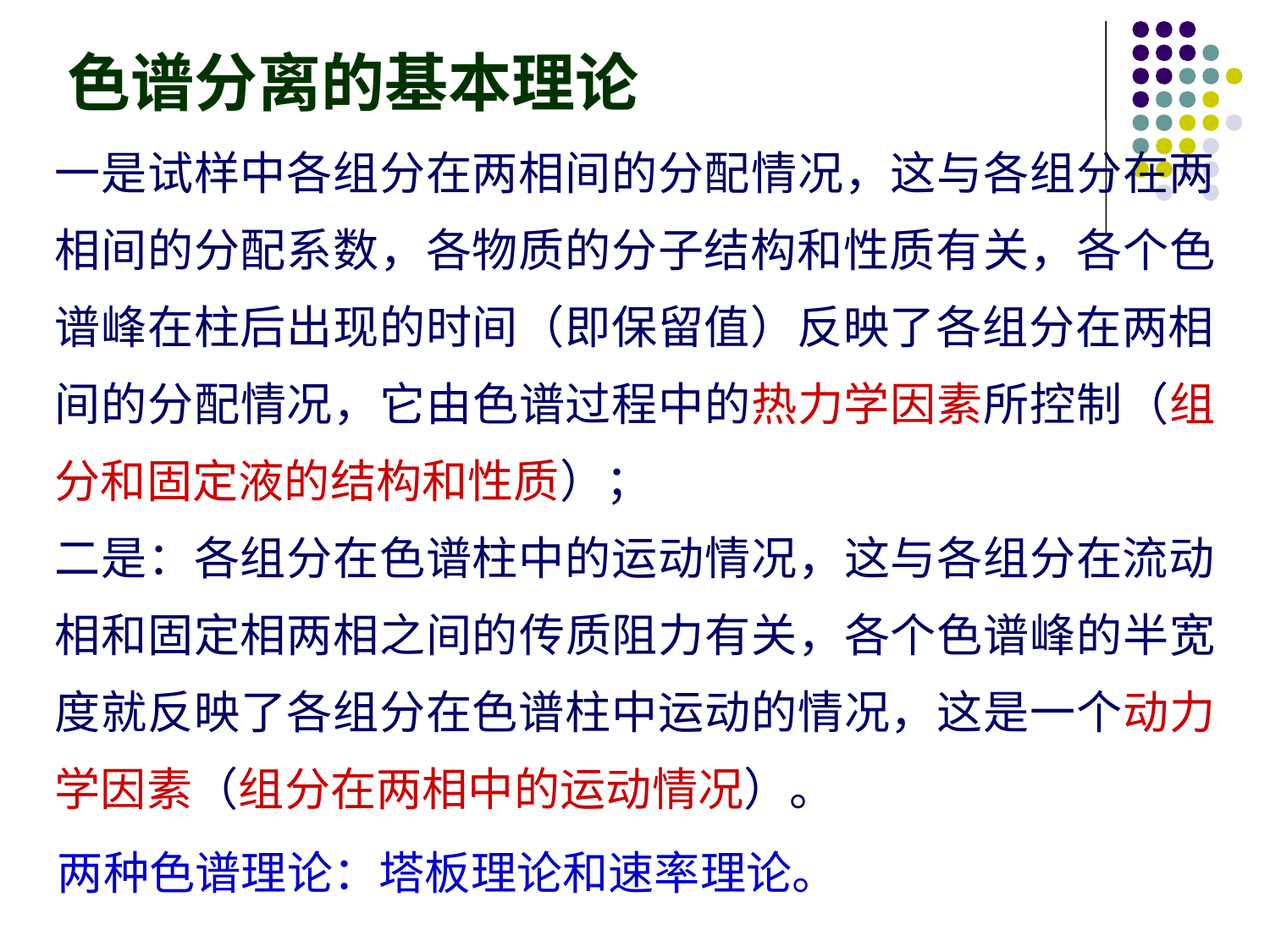

色谱分离的基本理论
一是试样中各组分在两相间的分配情况，这与各组分在两相间的分配系数，各物质的分子结构和性质有关，各个色谱峰在柱后出现的时间（即保留值）反映了各组分在两相间的分配情况，它由色谱过程中的热力学因素所控制（组分和固定液的结构和性质）；
二是：各组分在色谱柱中的运动情况，这与各组分在流动相和固定相两相之间的传质阻力有关，各个色谱峰的半宽度就反映了各组分在色谱柱中运动的情况，这是一个动力学因素（组分在两相中的运动情况）。
两种色谱理论：塔板理论和速率理论。